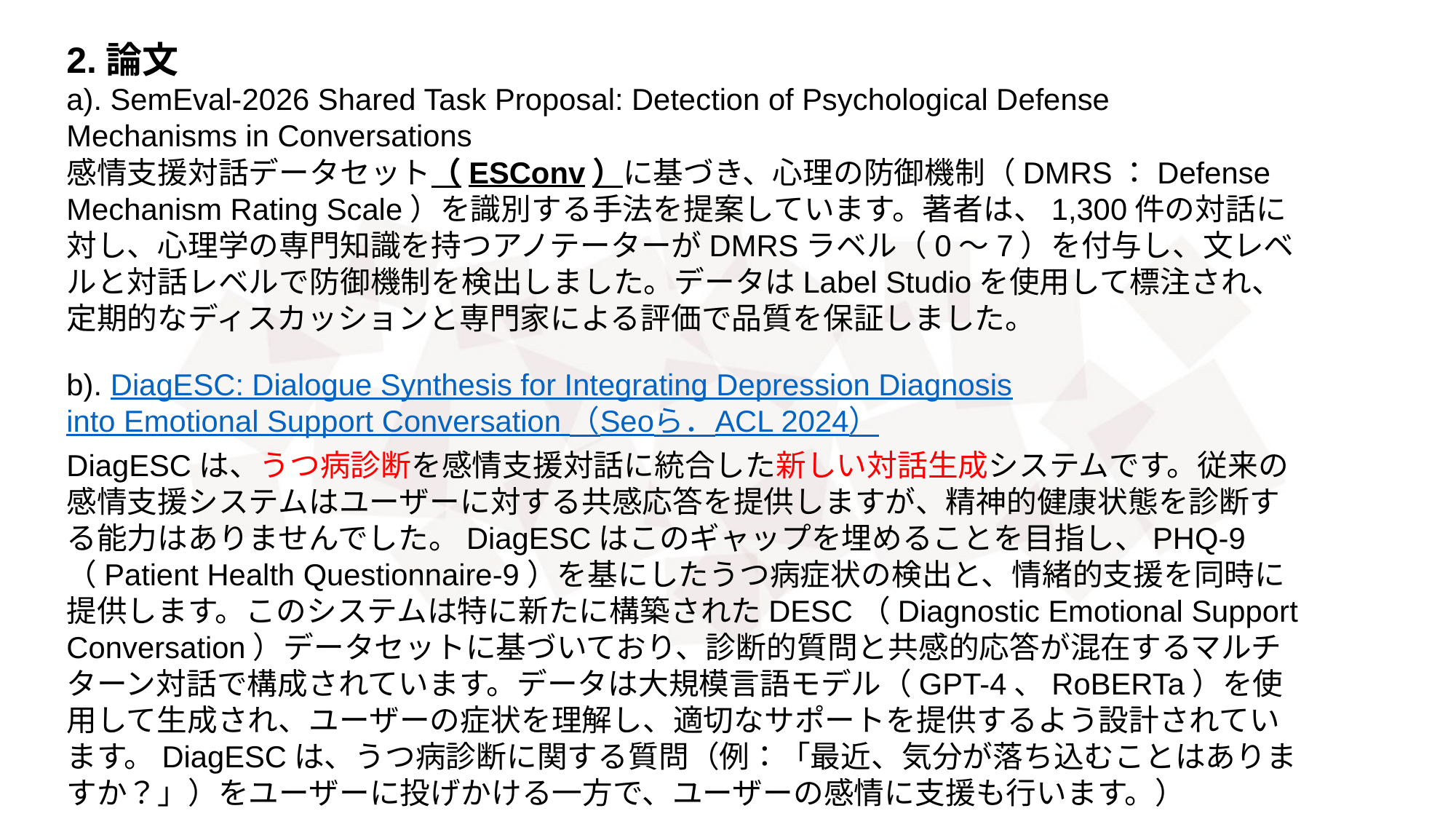

2.論文
a). SemEval-2026 Shared Task Proposal: Detection of Psychological Defense
Mechanisms in Conversations
感情支援対話データセット（ESConv）に基づき、心理の防御機制（DMRS：Defense Mechanism Rating Scale）を識別する手法を提案しています。著者は、1,300件の対話に対し、心理学の専門知識を持つアノテーターがDMRSラベル（0〜7）を付与し、文レベルと対話レベルで防御機制を検出しました。データはLabel Studioを使用して標注され、定期的なディスカッションと専門家による評価で品質を保証しました。

b). DiagESC: Dialogue Synthesis for Integrating Depression Diagnosis
into Emotional Support Conversation （Seoら．ACL 2024）
DiagESCは、うつ病診断を感情支援対話に統合した新しい対話生成システムです。従来の感情支援システムはユーザーに対する共感応答を提供しますが、精神的健康状態を診断する能力はありませんでした。DiagESCはこのギャップを埋めることを目指し、PHQ-9（Patient Health Questionnaire-9）を基にしたうつ病症状の検出と、情緒的支援を同時に提供します。このシステムは特に新たに構築されたDESC（Diagnostic Emotional Support Conversation）データセットに基づいており、診断的質問と共感的応答が混在するマルチターン対話で構成されています。データは大規模言語モデル（GPT-4、RoBERTa）を使用して生成され、ユーザーの症状を理解し、適切なサポートを提供するよう設計されています。DiagESCは、うつ病診断に関する質問（例：「最近、気分が落ち込むことはありますか？」）をユーザーに投げかける一方で、ユーザーの感情に支援も行います。）